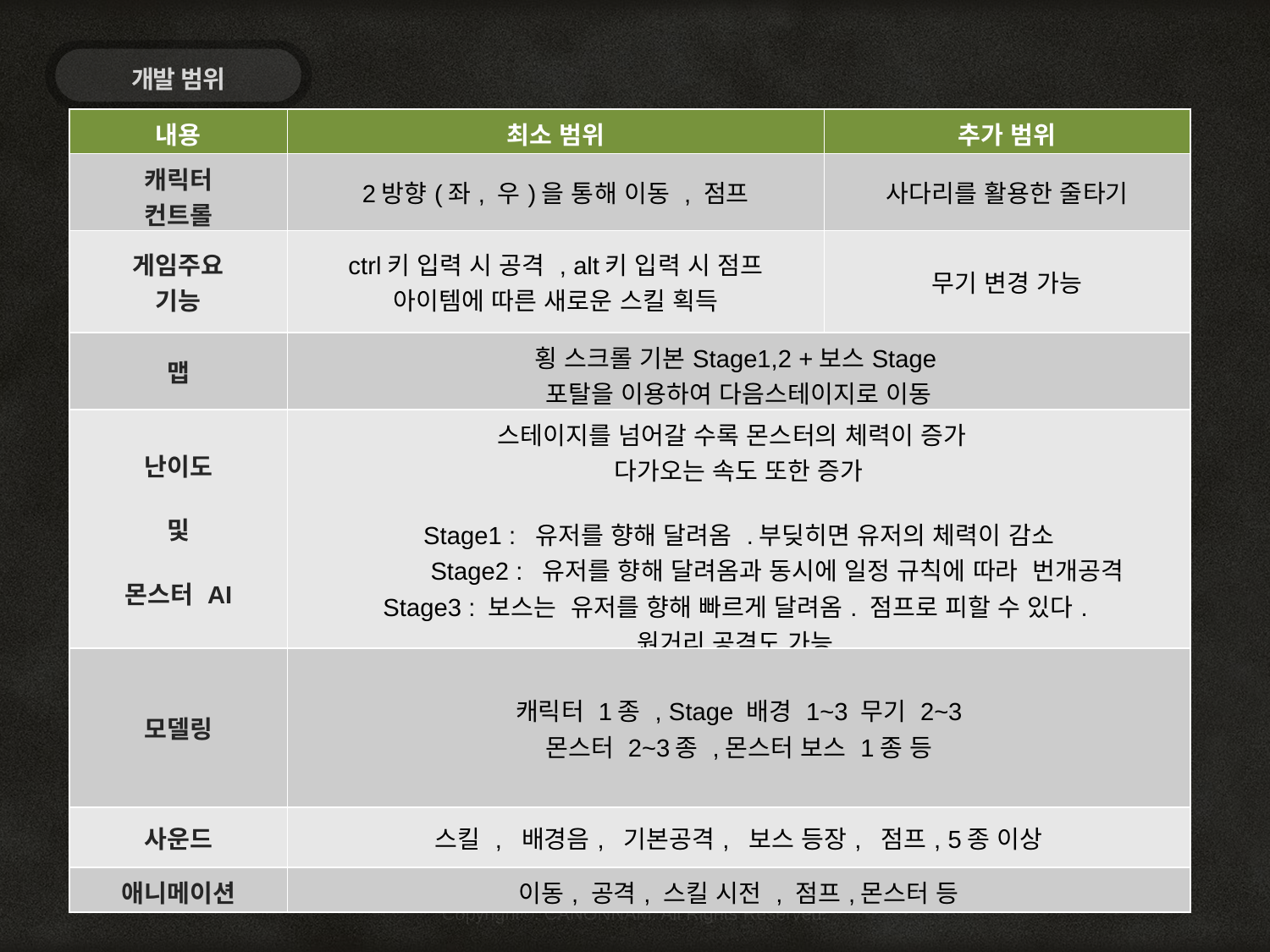

개발 범위
| 내용 | 최소 범위 | 추가 범위 |
| --- | --- | --- |
| 캐릭터 컨트롤 | 2방향(좌, 우)을 통해 이동 , 점프 | 사다리를 활용한 줄타기 |
| 게임주요 기능 | ctrl키 입력 시 공격 , alt키 입력 시 점프 아이템에 따른 새로운 스킬 획득 | 무기 변경 가능 |
| 맵 | 횡 스크롤 기본Stage1,2 +보스Stage 포탈을 이용하여 다음스테이지로 이동 |  |
| 난이도 및 몬스터 AI | 스테이지를 넘어갈 수록 몬스터의 체력이 증가 다가오는 속도 또한 증가 Stage1 : 유저를 향해 달려옴 .부딪히면 유저의 체력이 감소 Stage2 : 유저를 향해 달려옴과 동시에 일정 규칙에 따라 번개공격 Stage3 : 보스는 유저를 향해 빠르게 달려옴. 점프로 피할 수 있다. 원거리 공격도 가능 |  |
| 모델링 | 캐릭터 1종 , Stage 배경 1~3 무기 2~3 몬스터 2~3종 ,몬스터 보스 1종 등 |  |
| 사운드 | 스킬 , 배경음, 기본공격, 보스 등장, 점프, 5종 이상 |  |
| 애니메이션 | 이동, 공격, 스킬 시전 , 점프,몬스터 등 |  |